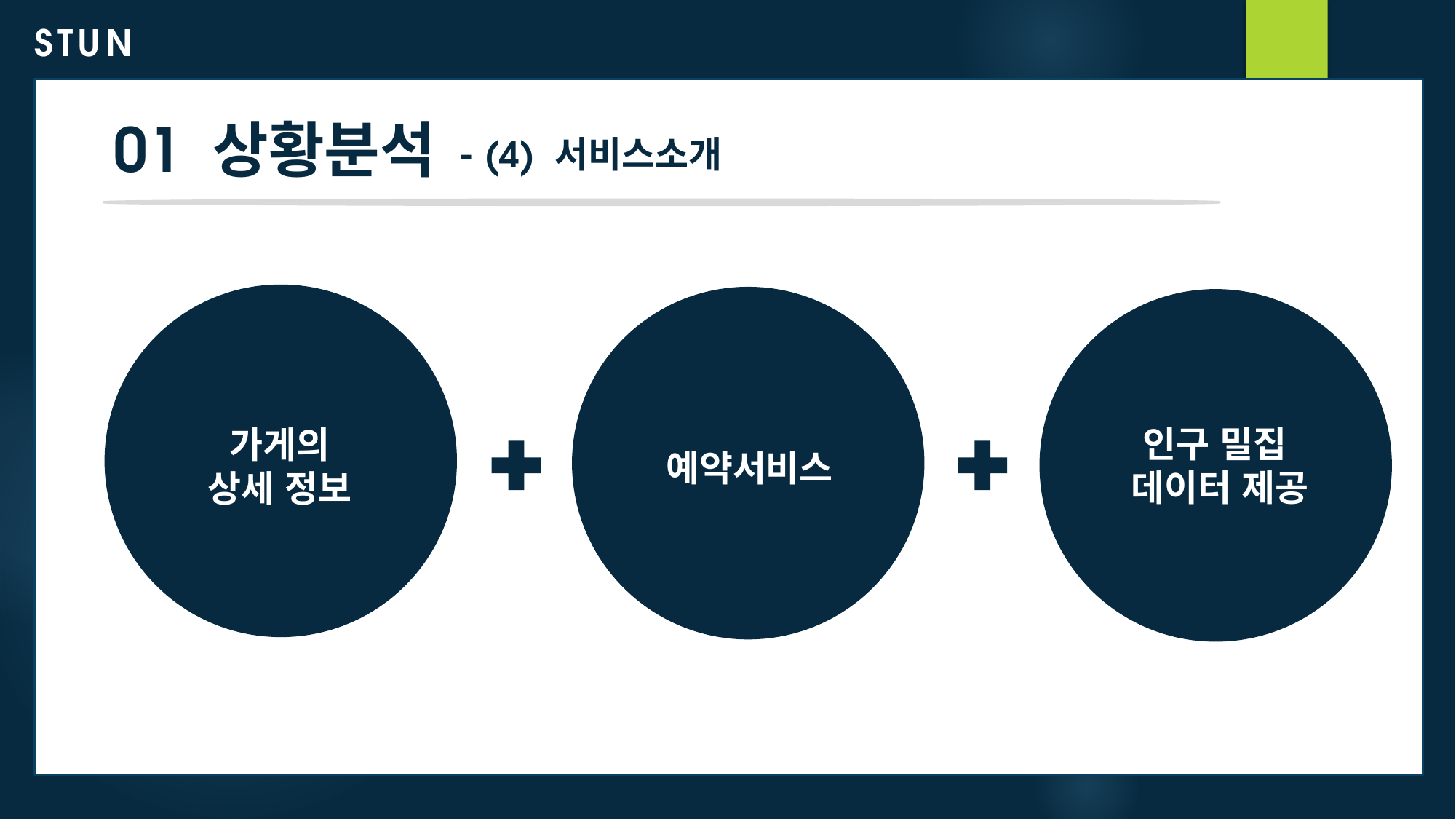

STUN

01 상황분석
- (4) 서비스소개

가게의 상세 정보

예약서비스

인구 밀집
데이터 제공